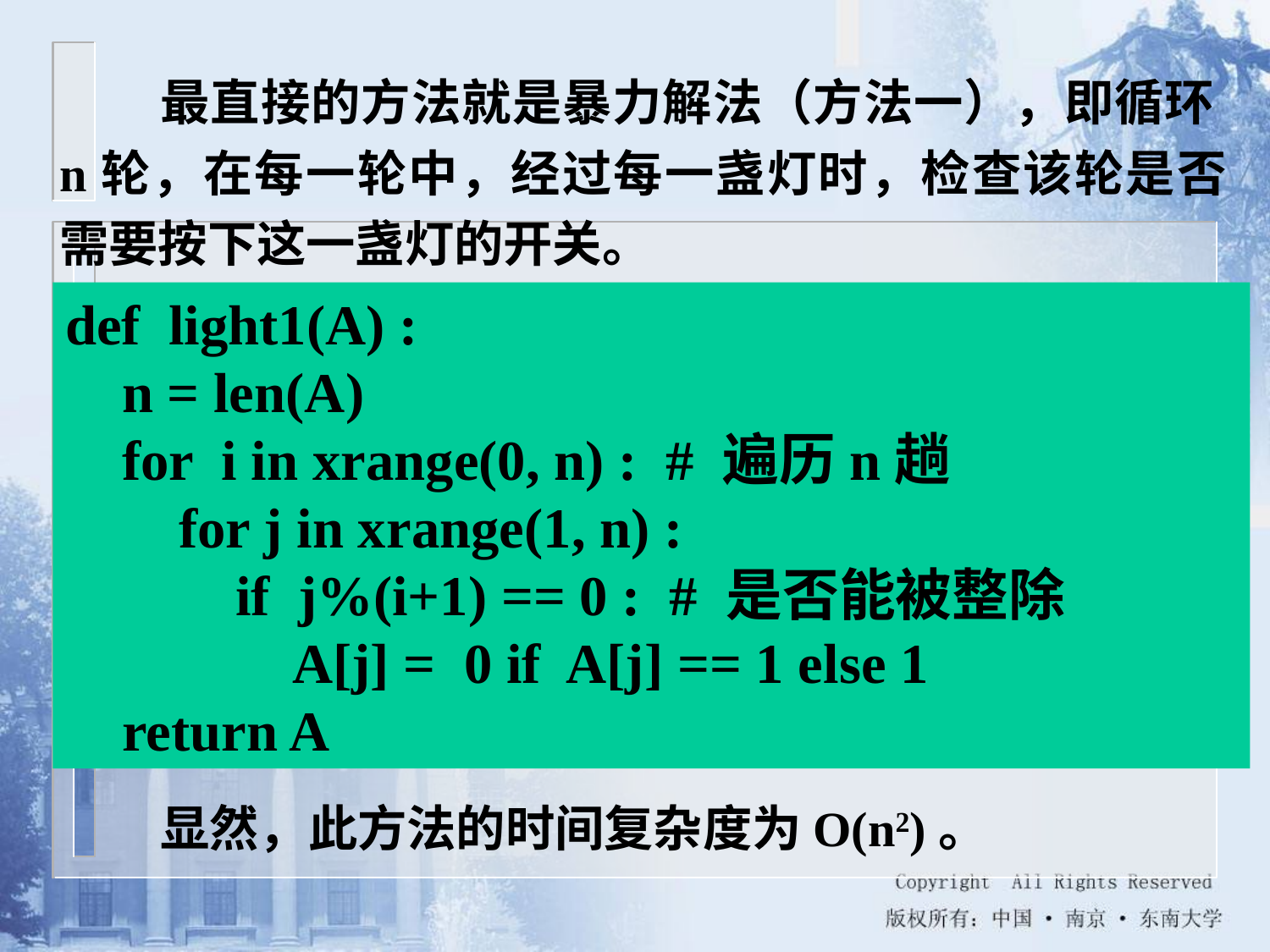

最直接的方法就是暴力解法（方法一），即循环n轮，在每一轮中，经过每一盏灯时，检查该轮是否需要按下这一盏灯的开关。
def  light1(A) :
    n = len(A)
    for  i in xrange(0, n) :  # 遍历n趟
        for j in xrange(1, n) :
            if  j%(i+1) == 0 :  # 是否能被整除
                A[j] =  0 if  A[j] == 1 else 1
    return A
显然，此方法的时间复杂度为O(n2)。